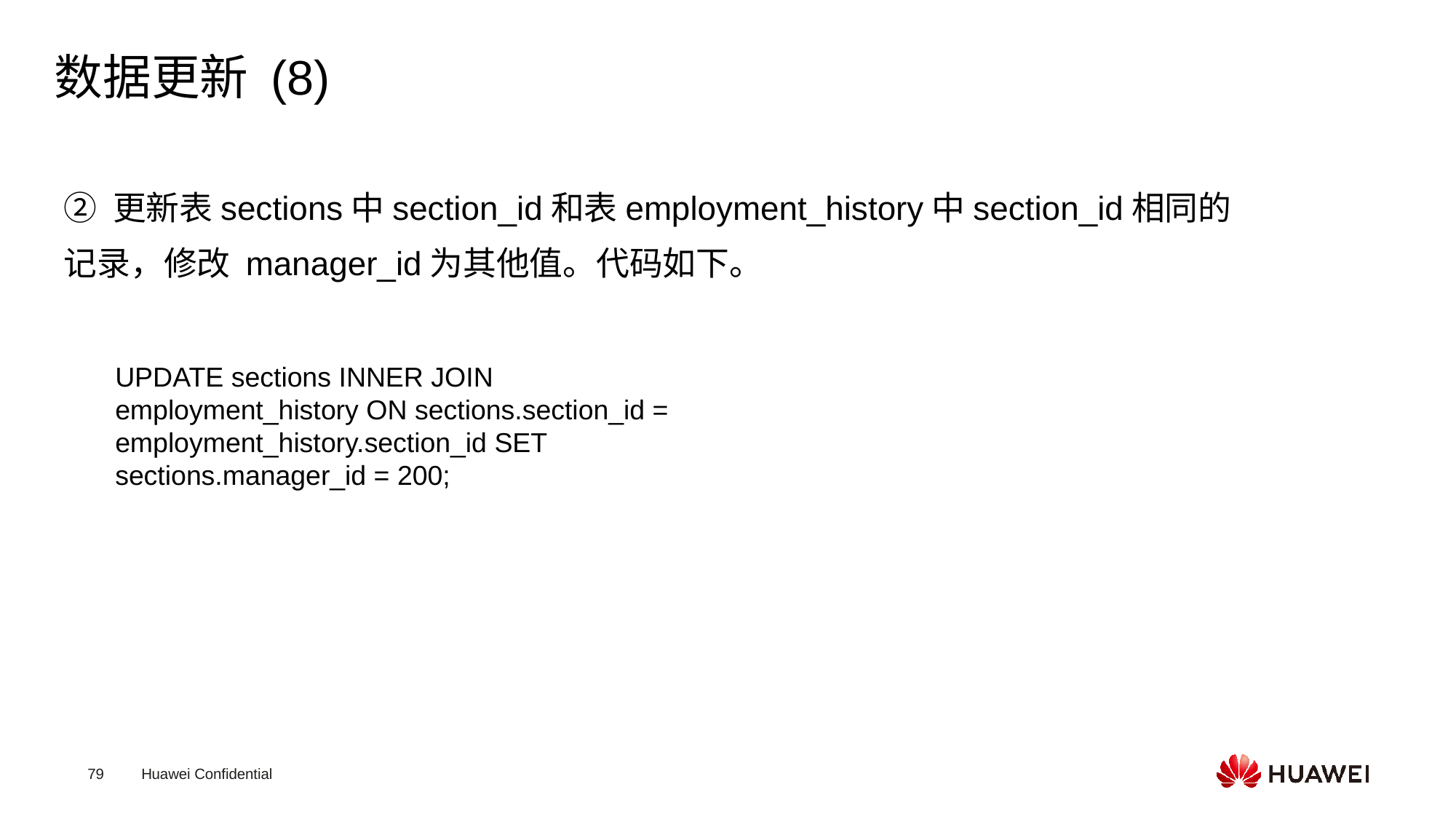

# 数据更新 (8)
② 更新表sections中section_id和表employment_history中section_id相同的记录，修改 manager_id为其他值。代码如下。
UPDATE sections INNER JOIN employment_history ON sections.section_id = employment_history.section_id SET sections.manager_id = 200;